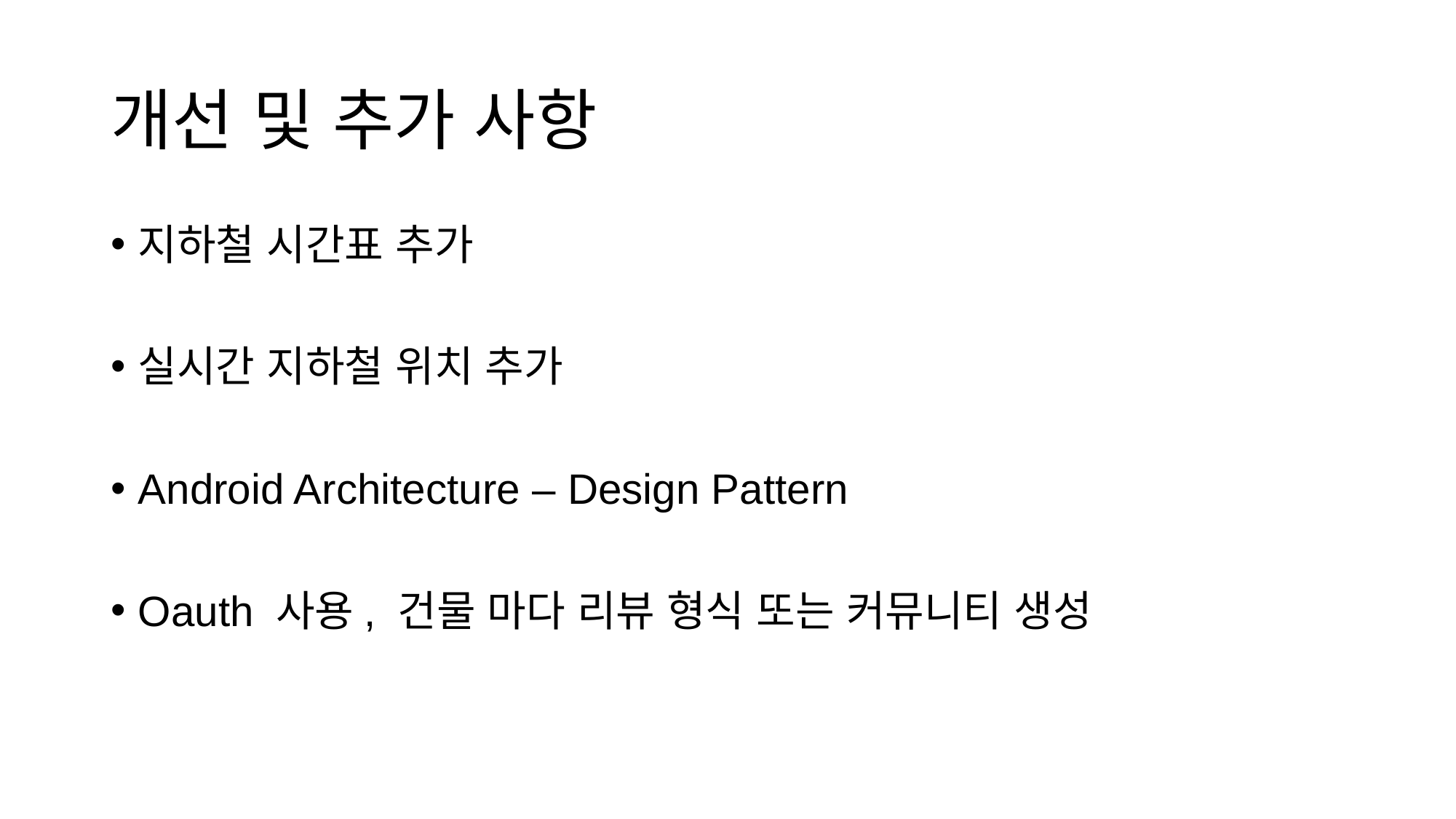

# 개선 및 추가 사항
지하철 시간표 추가

실시간 지하철 위치 추가

Android Architecture – Design Pattern

Oauth 사용, 건물 마다 리뷰 형식 또는 커뮤니티 생성